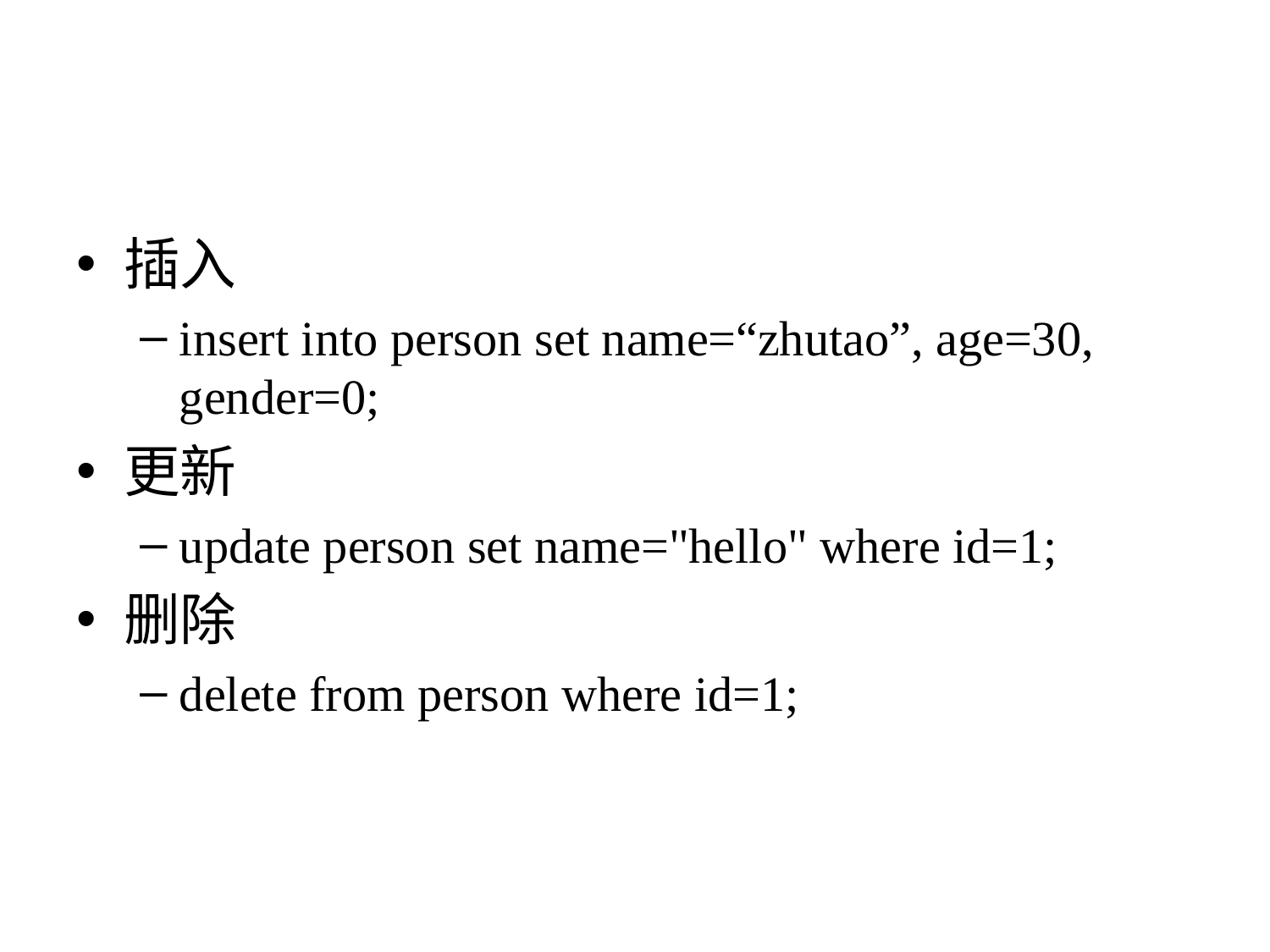

#
插入
insert into person set name=“zhutao”, age=30, gender=0;
更新
update person set name="hello" where id=1;
删除
delete from person where id=1;